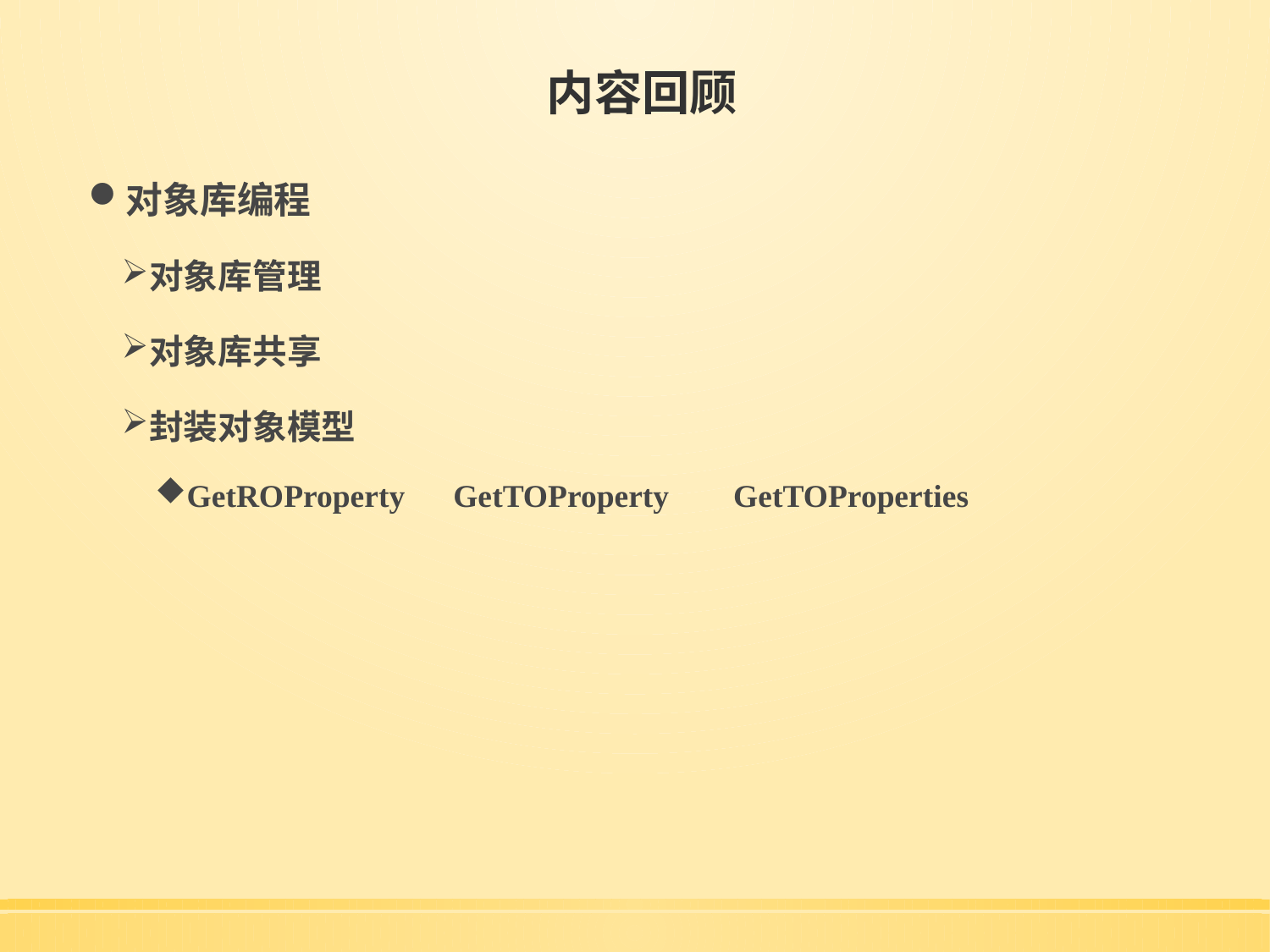

# 内容回顾
对象库编程
对象库管理
对象库共享
封装对象模型
GetROProperty      GetTOProperty        GetTOProperties